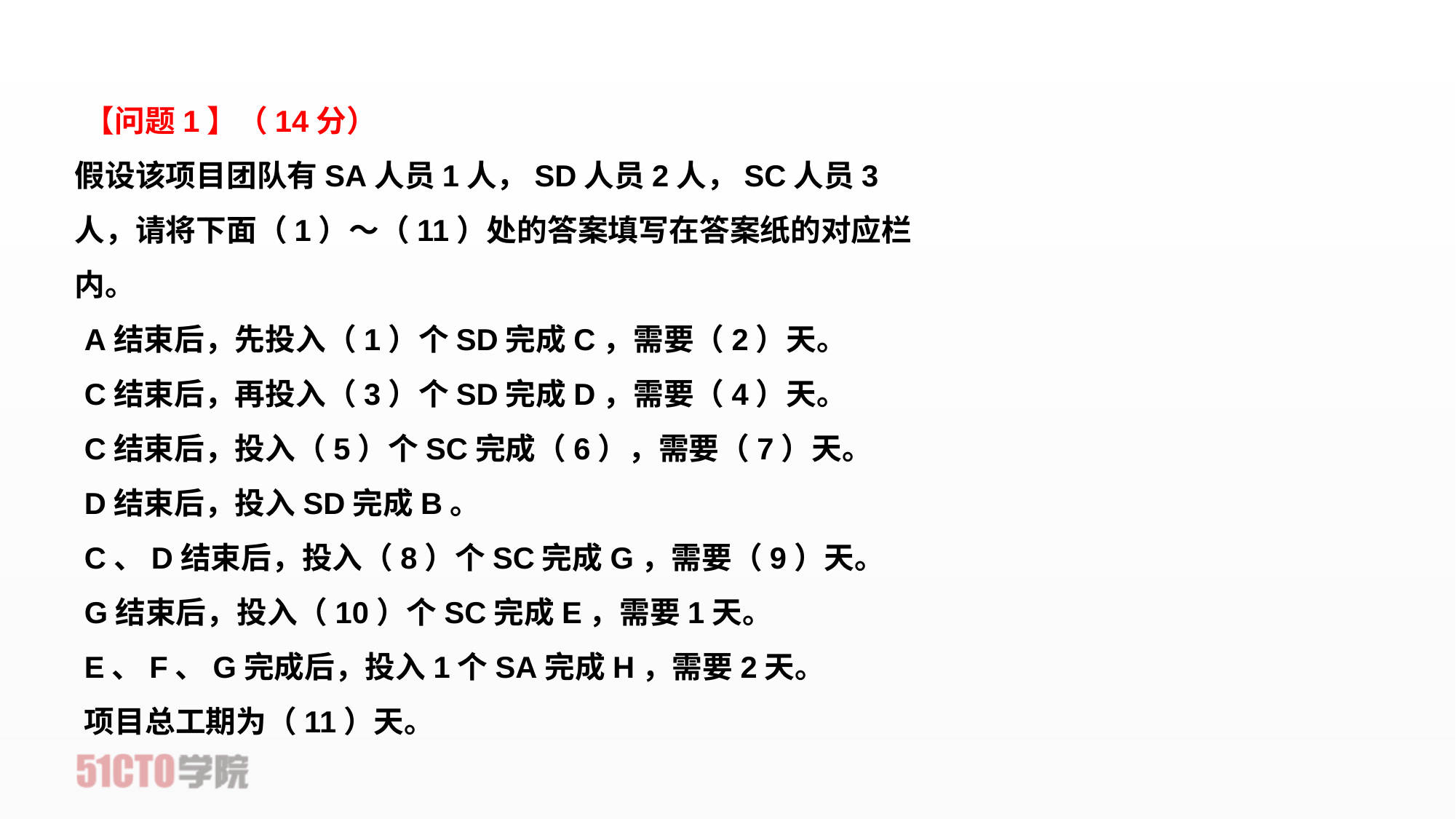

【问题1】（14分）
假设该项目团队有SA人员1人，SD人员2人，SC人员3人，请将下面（1）～（11）处的答案填写在答案纸的对应栏内。
A结束后，先投入（1）个SD完成C，需要（2）天。
C结束后，再投入（3）个SD完成D，需要（4）天。
C结束后，投入（5）个SC完成（6），需要（7）天。
D结束后，投入SD完成B。
C、D结束后，投入（8）个SC完成G，需要（9）天。
G结束后，投入（10）个SC完成E，需要1天。
E、F、G完成后，投入1个SA完成H，需要2天。
项目总工期为（11）天。